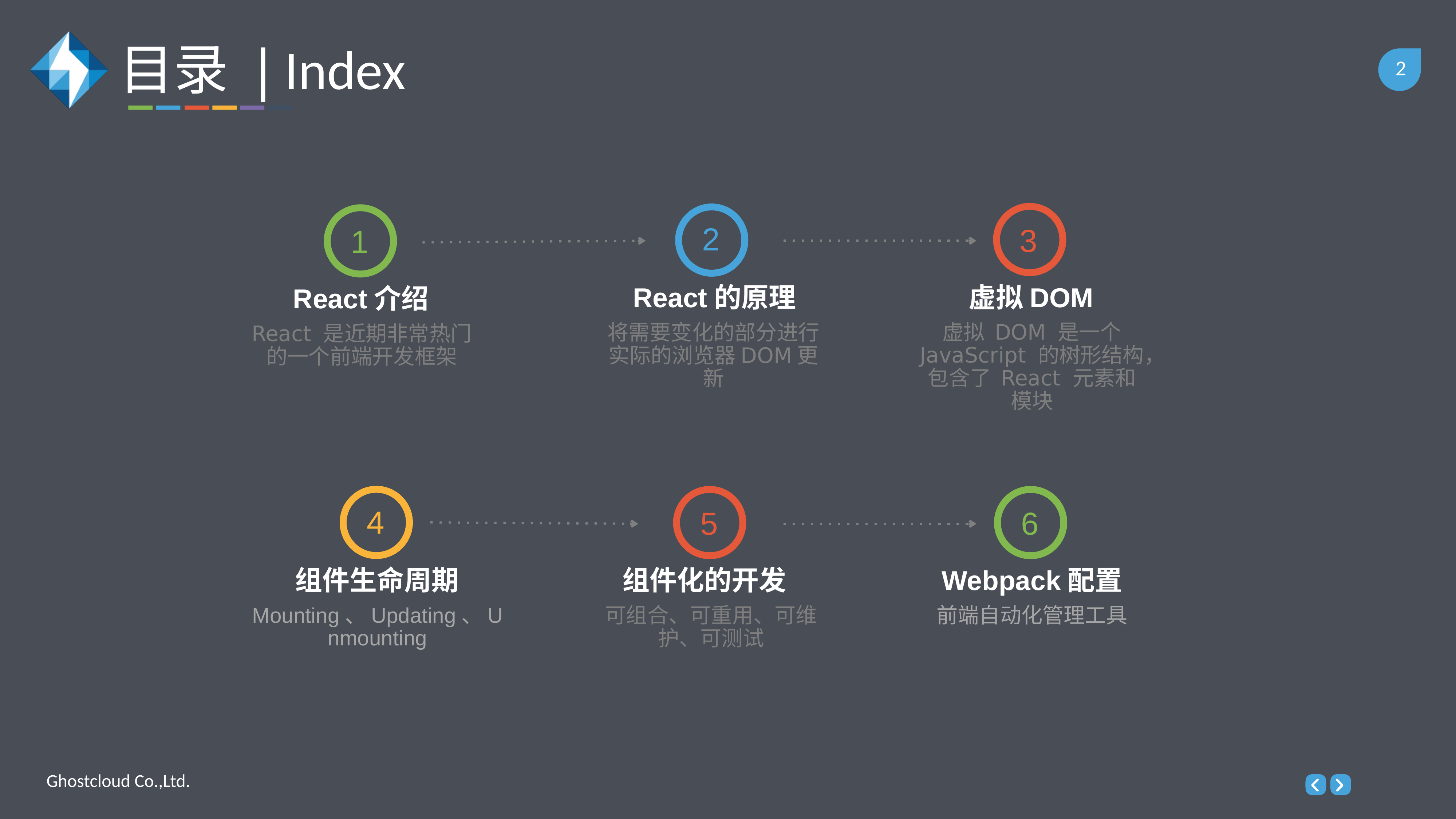

目录 | Index

3
虚拟DOM
虚拟 DOM 是一个 JavaScript 的树形结构，包含了 React 元素和模块

2
React的原理
将需要变化的部分进行实际的浏览器DOM更新

1
React介绍
React 是近期非常热门的一个前端开发框架

4
组件生命周期
Mounting、Updating、Unmounting

5
组件化的开发
可组合、可重用、可维护、可测试

6
Webpack配置
前端自动化管理工具